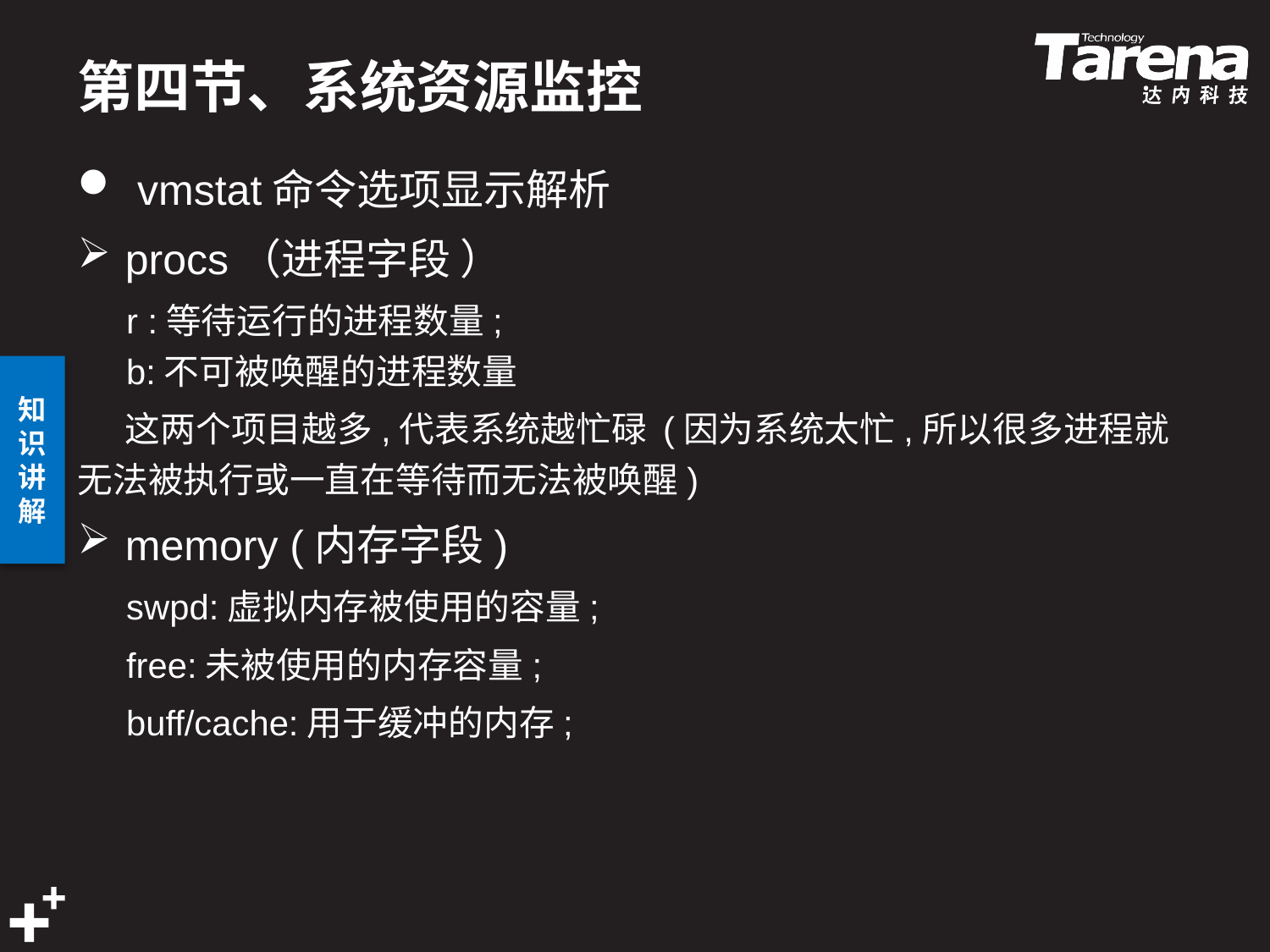

# 第四节、系统资源监控
 vmstat命令选项显示解析
procs（进程字段 ）
     r :等待运行的进程数量;
     b:不可被唤醒的进程数量
     这两个项目越多,代表系统越忙碌 (因为系统太忙,所以很多进程就无法被执行或一直在等待而无法被唤醒)
memory (内存字段)
     swpd:虚拟内存被使用的容量;
     free:未被使用的内存容量;
     buff/cache:用于缓冲的内存;

